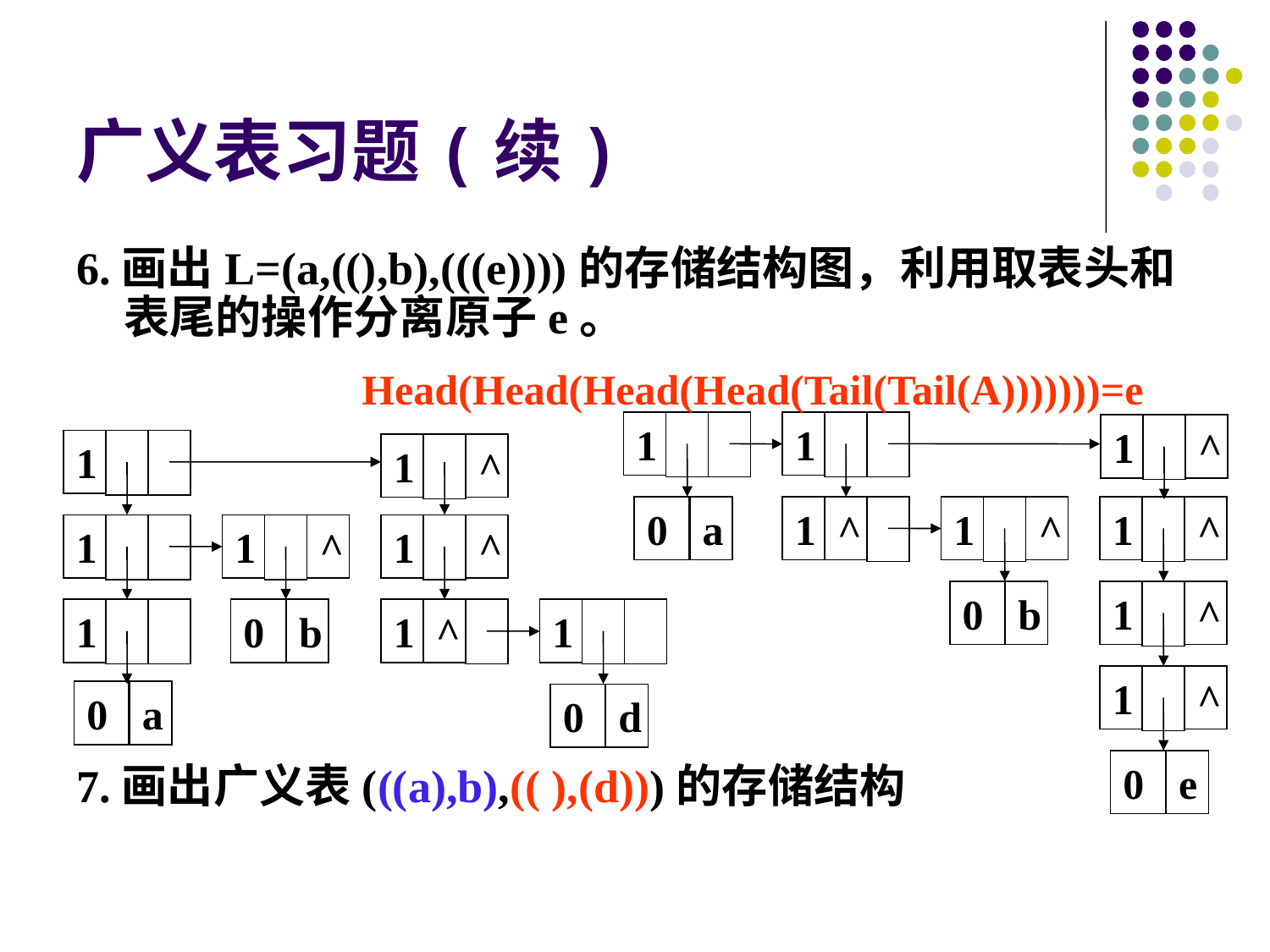

# 广义表习题(续)
6.画出L=(a,((),b),(((e))))的存储结构图，利用取表头和表尾的操作分离原子e。

7.画出广义表(((a),b),(( ),(d)))的存储结构

Head(Head(Head(Head(Tail(Tail(A)))))))=e
1

1

1

^

0
a
1
^

1

^
1

^

0
b
1

^

1

^

0
e
1

1

^

1

1

^
1

^

1

0
b
1
^

1

0
a
0
d